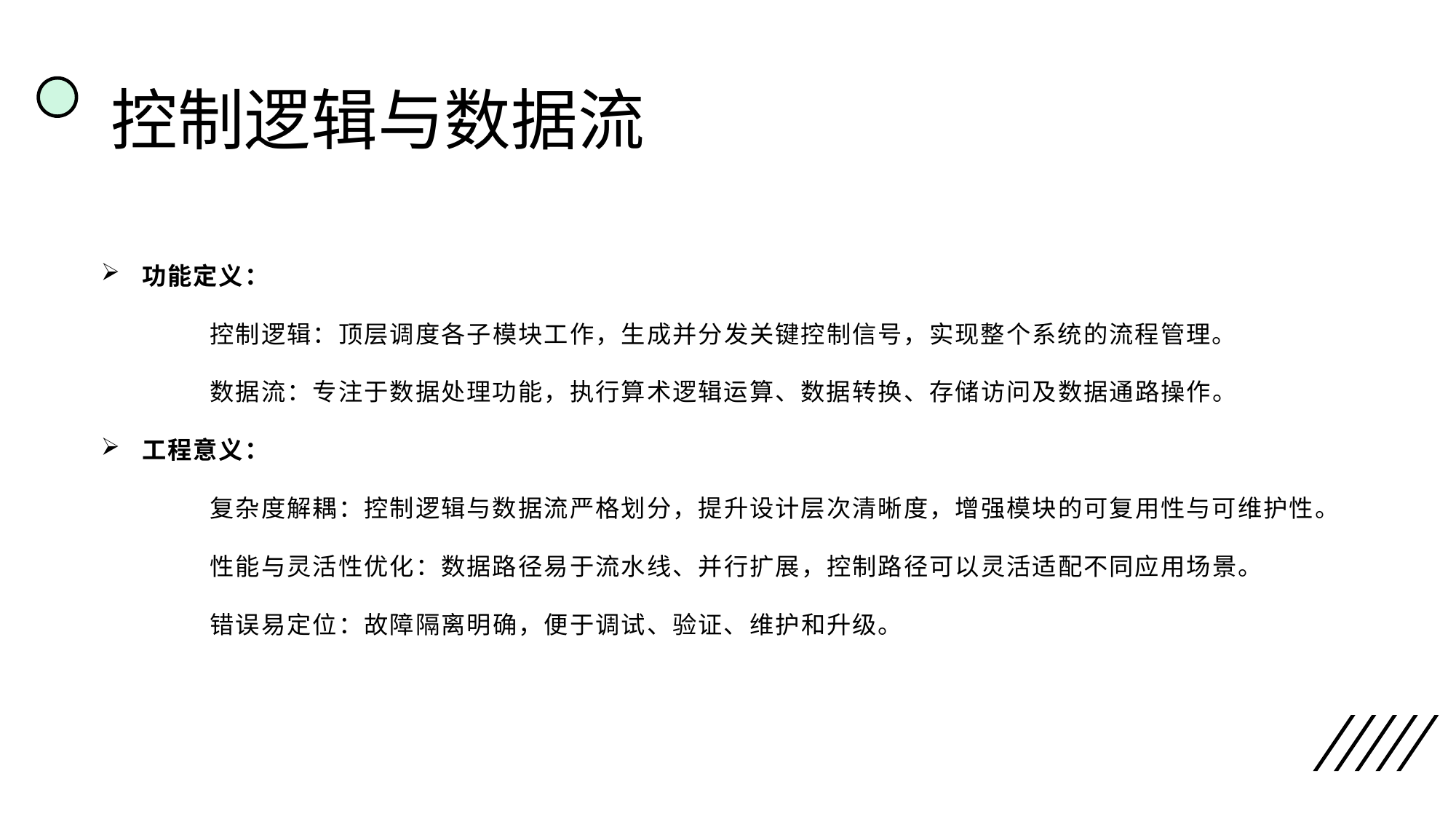

# 控制逻辑与数据流
功能定义：
	控制逻辑：顶层调度各子模块工作，生成并分发关键控制信号，实现整个系统的流程管理。
	数据流：专注于数据处理功能，执行算术逻辑运算、数据转换、存储访问及数据通路操作。
工程意义：
	复杂度解耦：控制逻辑与数据流严格划分，提升设计层次清晰度，增强模块的可复用性与可维护性。
	性能与灵活性优化：数据路径易于流水线、并行扩展，控制路径可以灵活适配不同应用场景。
	错误易定位：故障隔离明确，便于调试、验证、维护和升级。